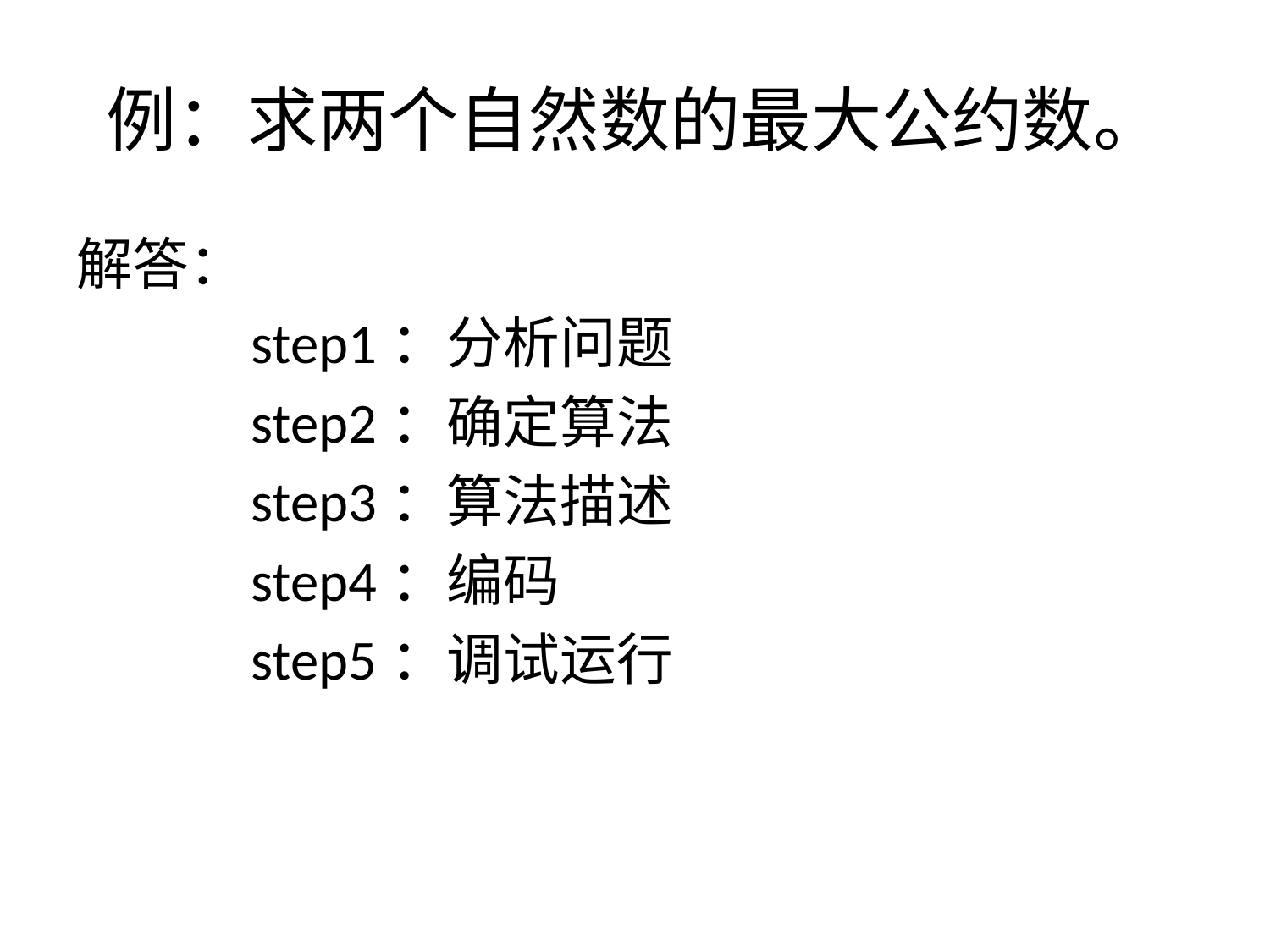

# 例：求两个自然数的最大公约数。
解答：
		step1：分析问题
		step2：确定算法
		step3：算法描述
		step4：编码
		step5：调试运行